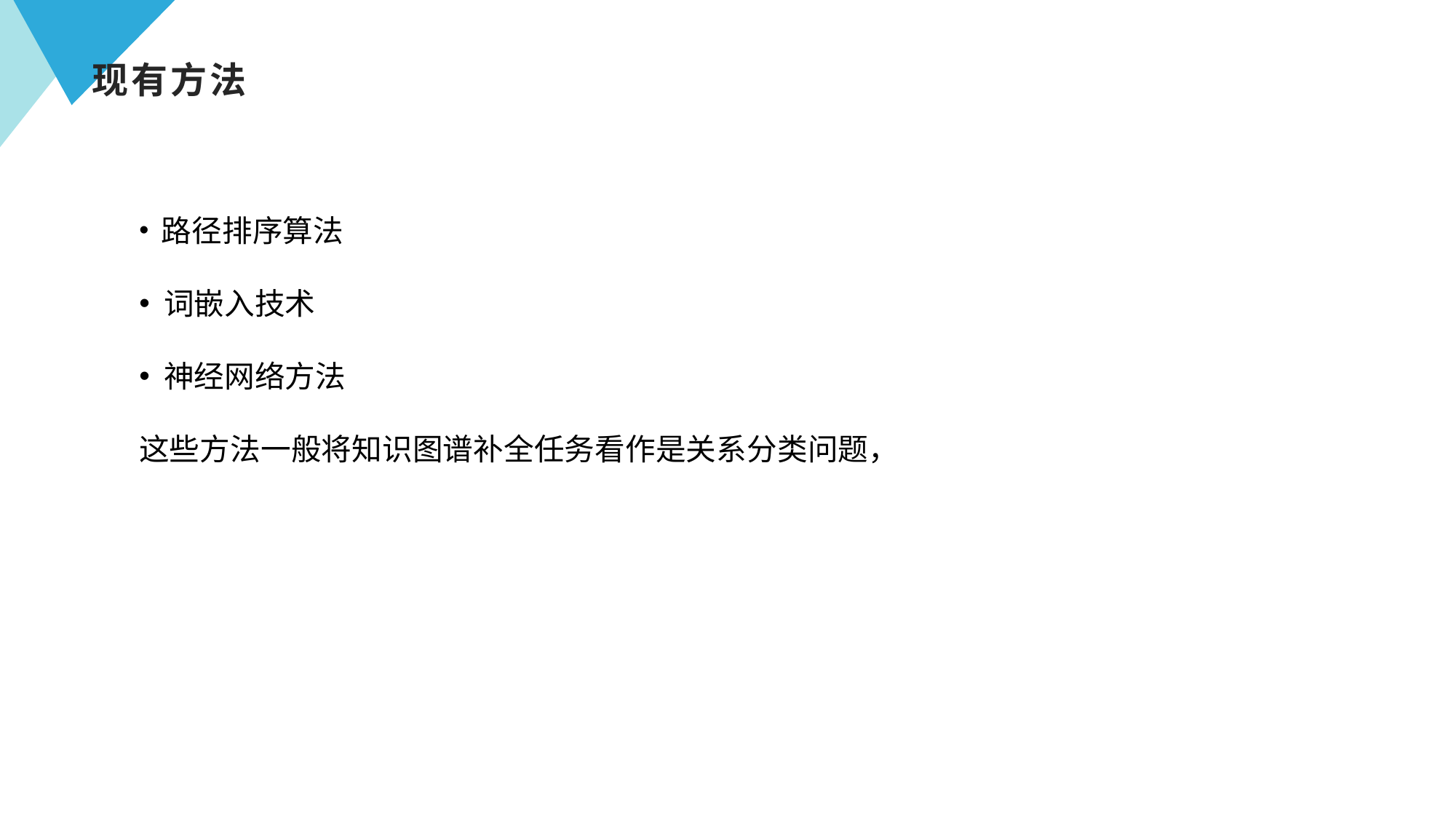

# 现有方法
 路径排序算法
 词嵌入技术
 神经网络方法
这些方法一般将知识图谱补全任务看作是关系分类问题，